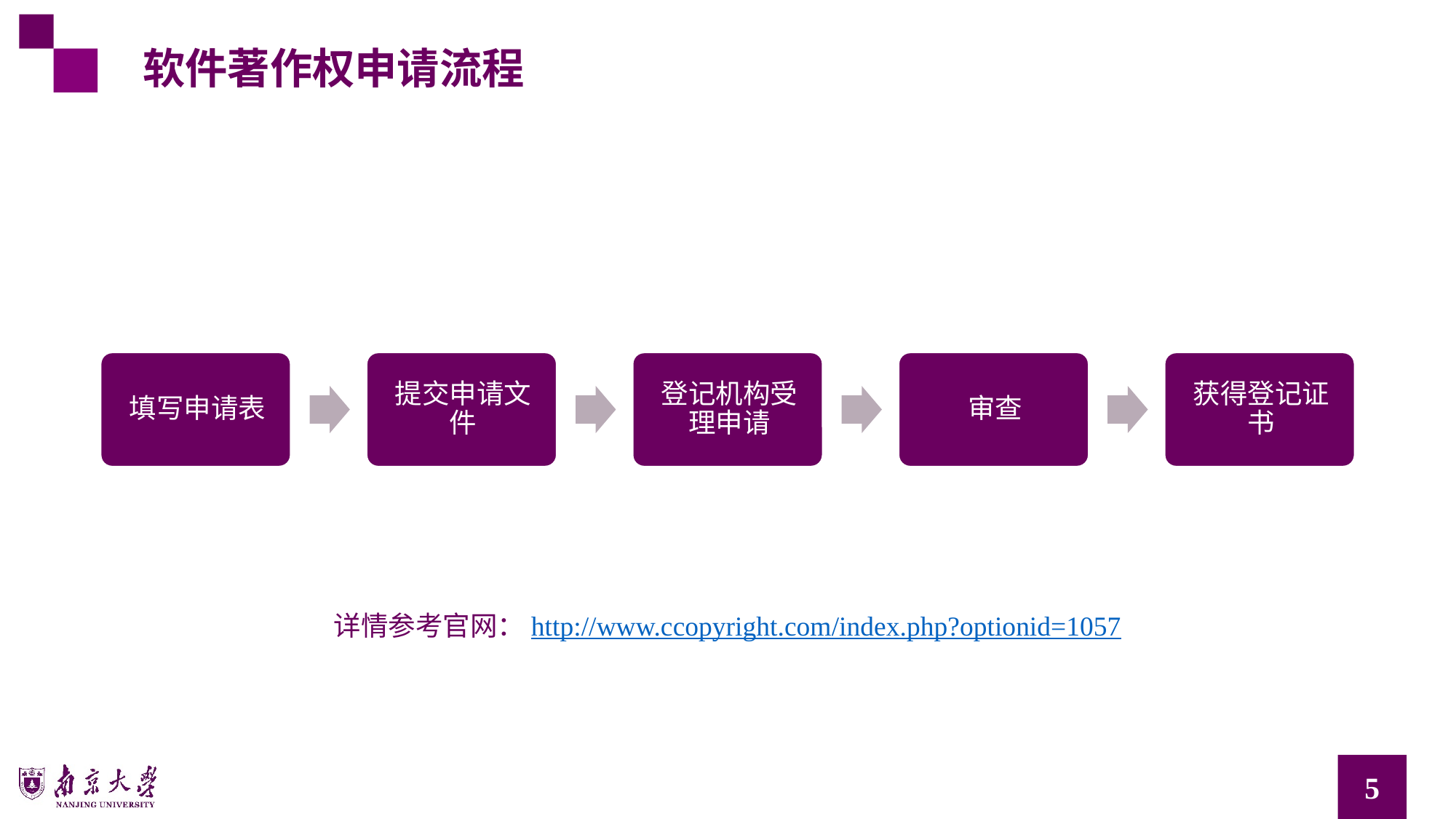

# 软件著作权申请流程
填写申请表

提交申请文件

登记机构受理申请

审查

获得登记证书
详情参考官网：http://www.ccopyright.com/index.php?optionid=1057
5